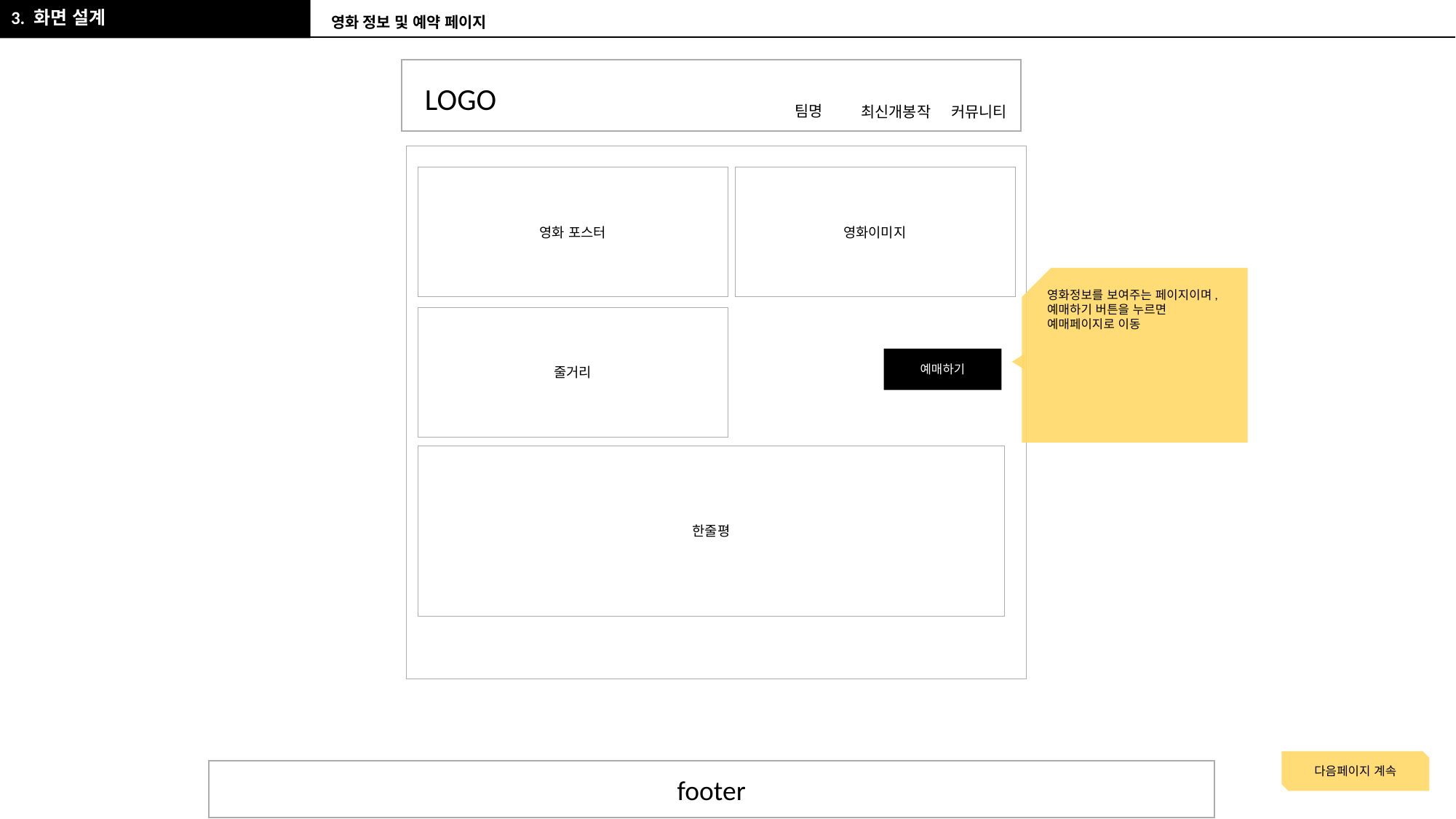

3. 화면 설계
영화 정보 및 예약 페이지

LOGO
팀명
커뮤니티
최신개봉작

영화 포스터
영화이미지
영화정보를 보여주는 페이지이며,
예매하기 버튼을 누르면 예매페이지로 이동

줄거리
예매하기
한줄평
다음페이지 계속
footer